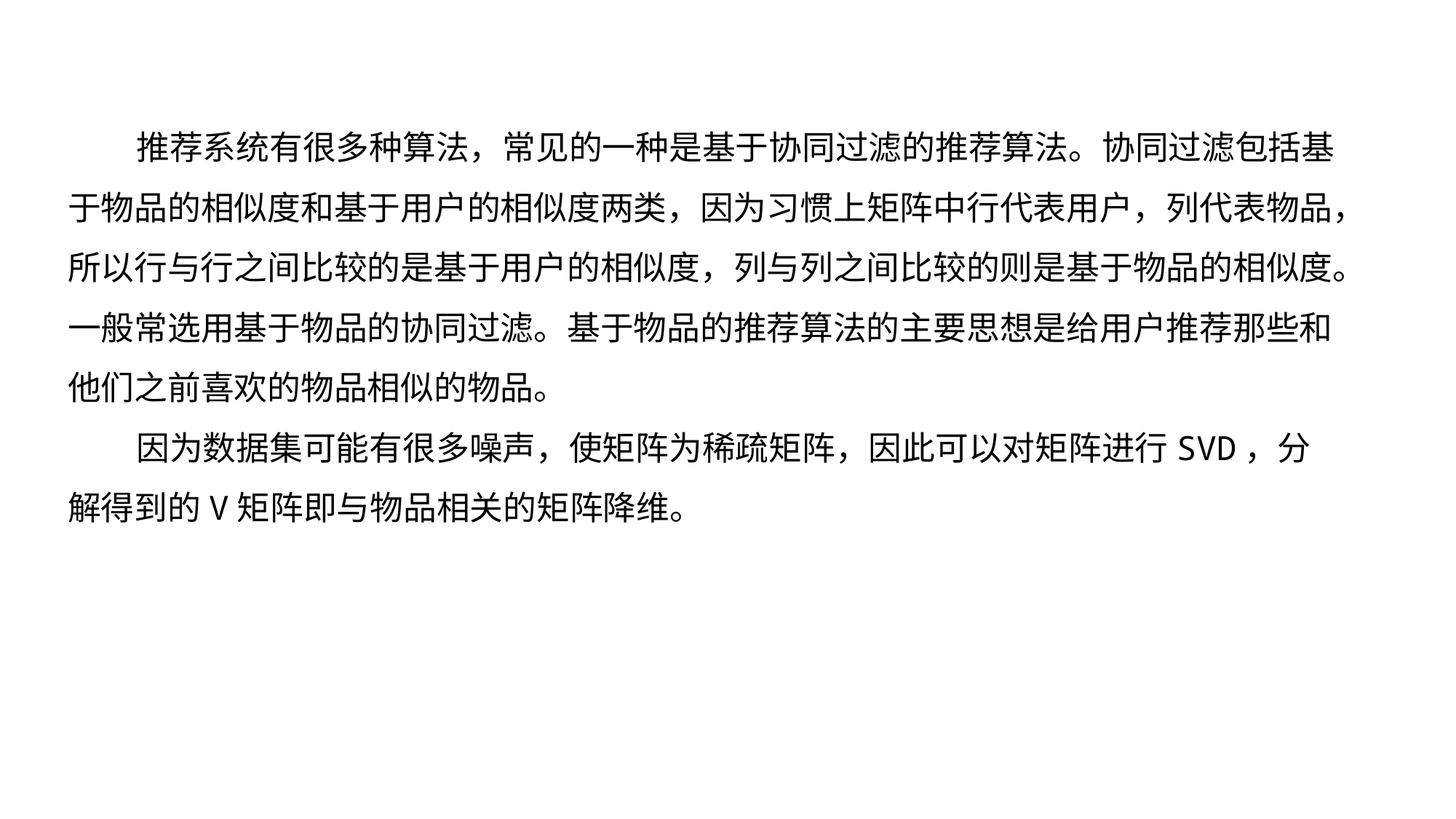

推荐系统有很多种算法，常见的一种是基于协同过滤的推荐算法。协同过滤包括基于物品的相似度和基于用户的相似度两类，因为习惯上矩阵中行代表用户，列代表物品，所以行与行之间比较的是基于用户的相似度，列与列之间比较的则是基于物品的相似度。一般常选用基于物品的协同过滤。基于物品的推荐算法的主要思想是给用户推荐那些和他们之前喜欢的物品相似的物品。
因为数据集可能有很多噪声，使矩阵为稀疏矩阵，因此可以对矩阵进行SVD，分解得到的V矩阵即与物品相关的矩阵降维。